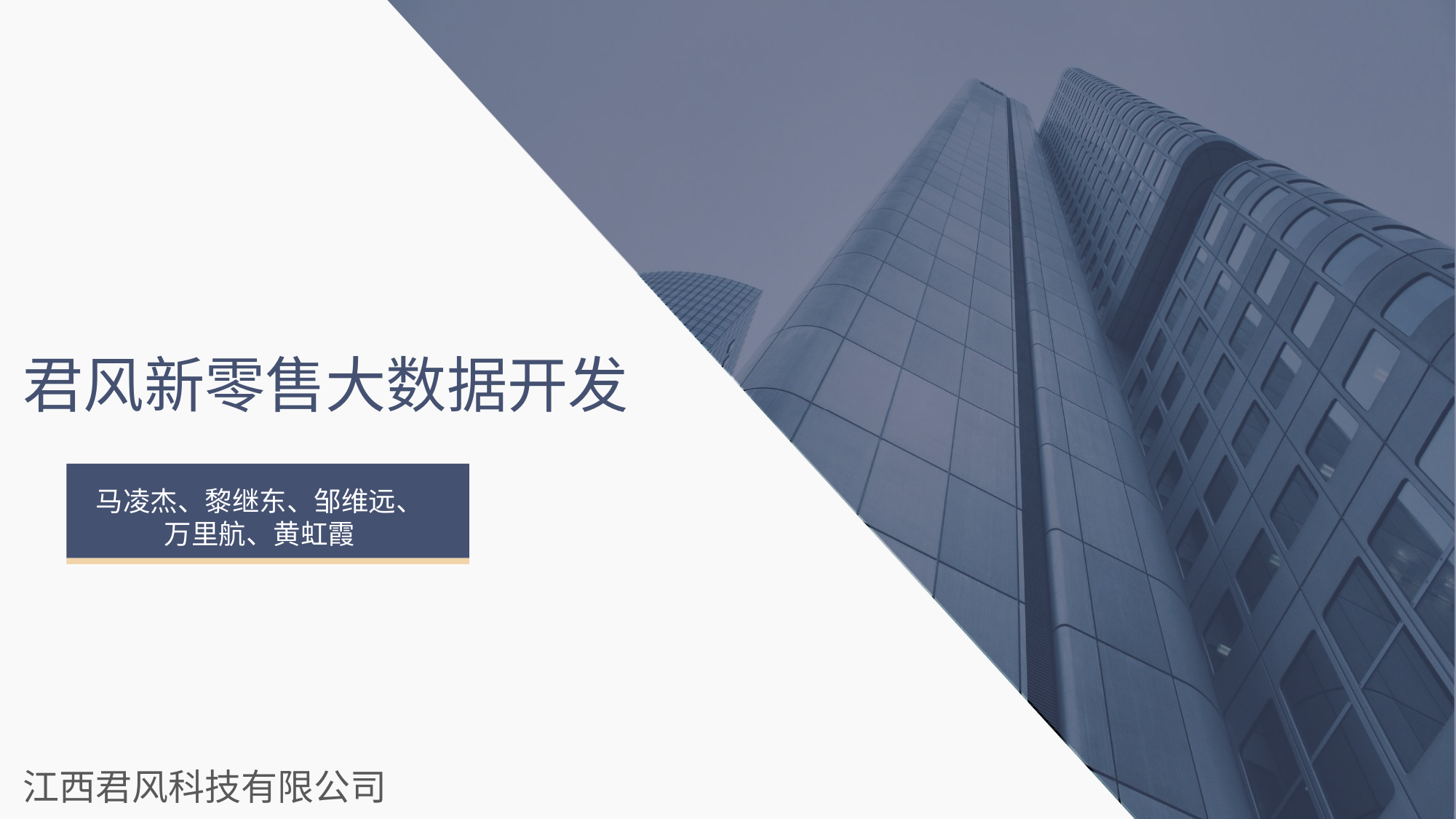

# 君风新零售大数据开发
马凌杰、黎继东、邹维远、万里航、黄虹霞

江西君风科技有限公司